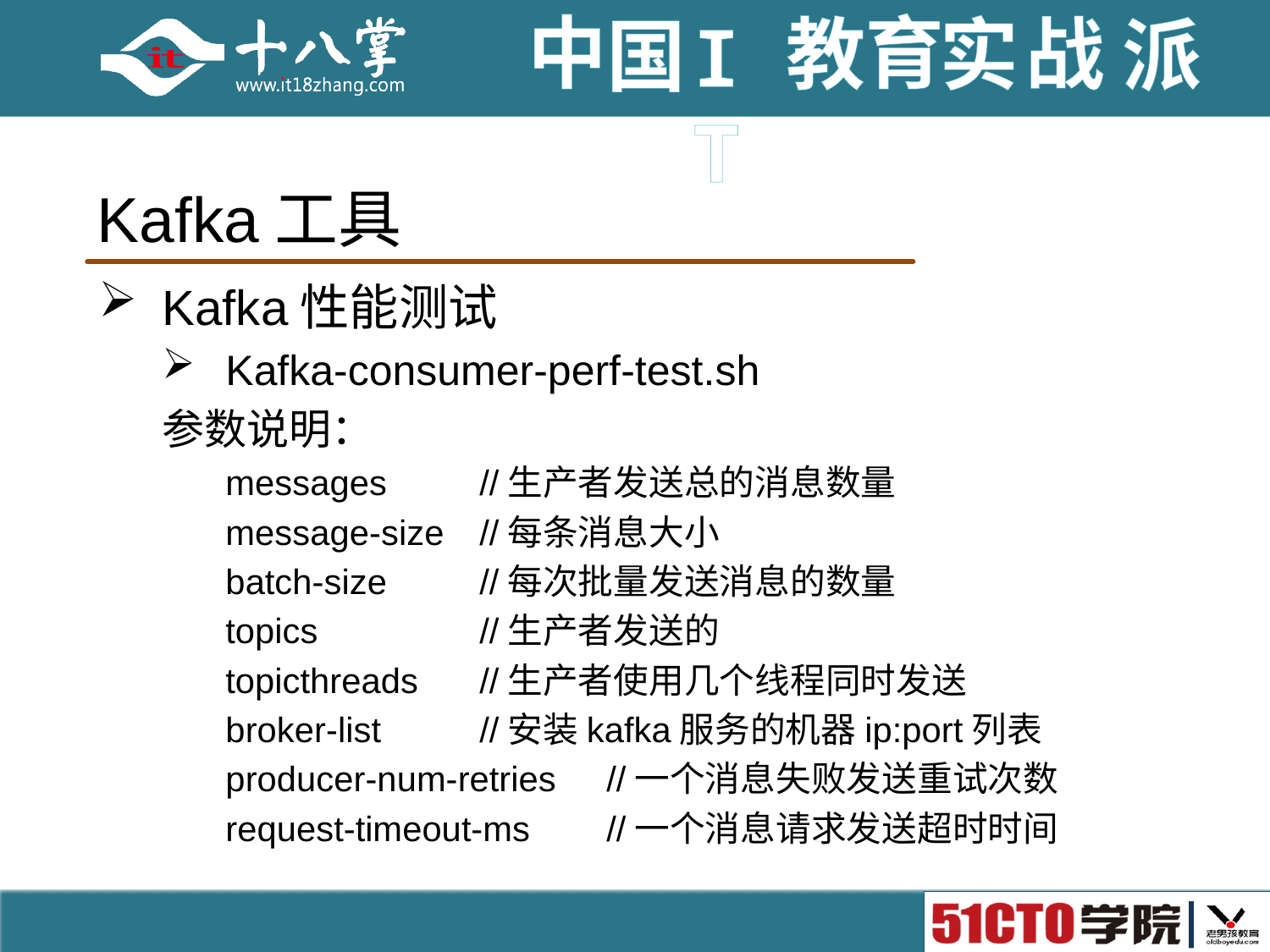

# Kafka工具
Kafka性能测试
Kafka-consumer-perf-test.sh
参数说明：
messages	//生产者发送总的消息数量
message-size	//每条消息大小
batch-size	//每次批量发送消息的数量
topics		//生产者发送的
topicthreads	//生产者使用几个线程同时发送
broker-list	//安装kafka服务的机器ip:port列表
producer-num-retries	//一个消息失败发送重试次数
request-timeout-ms	//一个消息请求发送超时时间